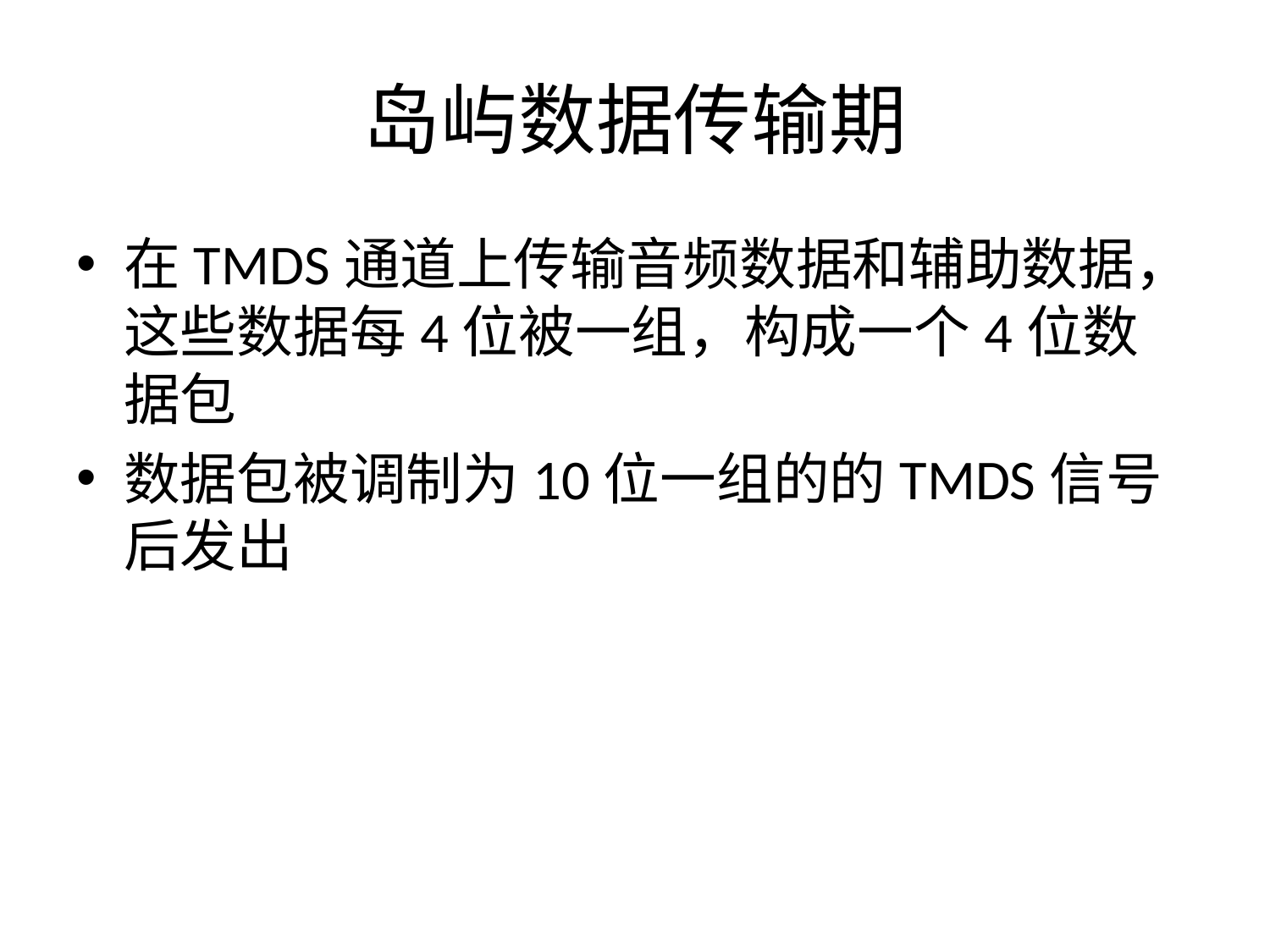

# 岛屿数据传输期
在TMDS通道上传输音频数据和辅助数据，这些数据每4位被一组，构成一个4位数据包
数据包被调制为10位一组的的TMDS信号后发出